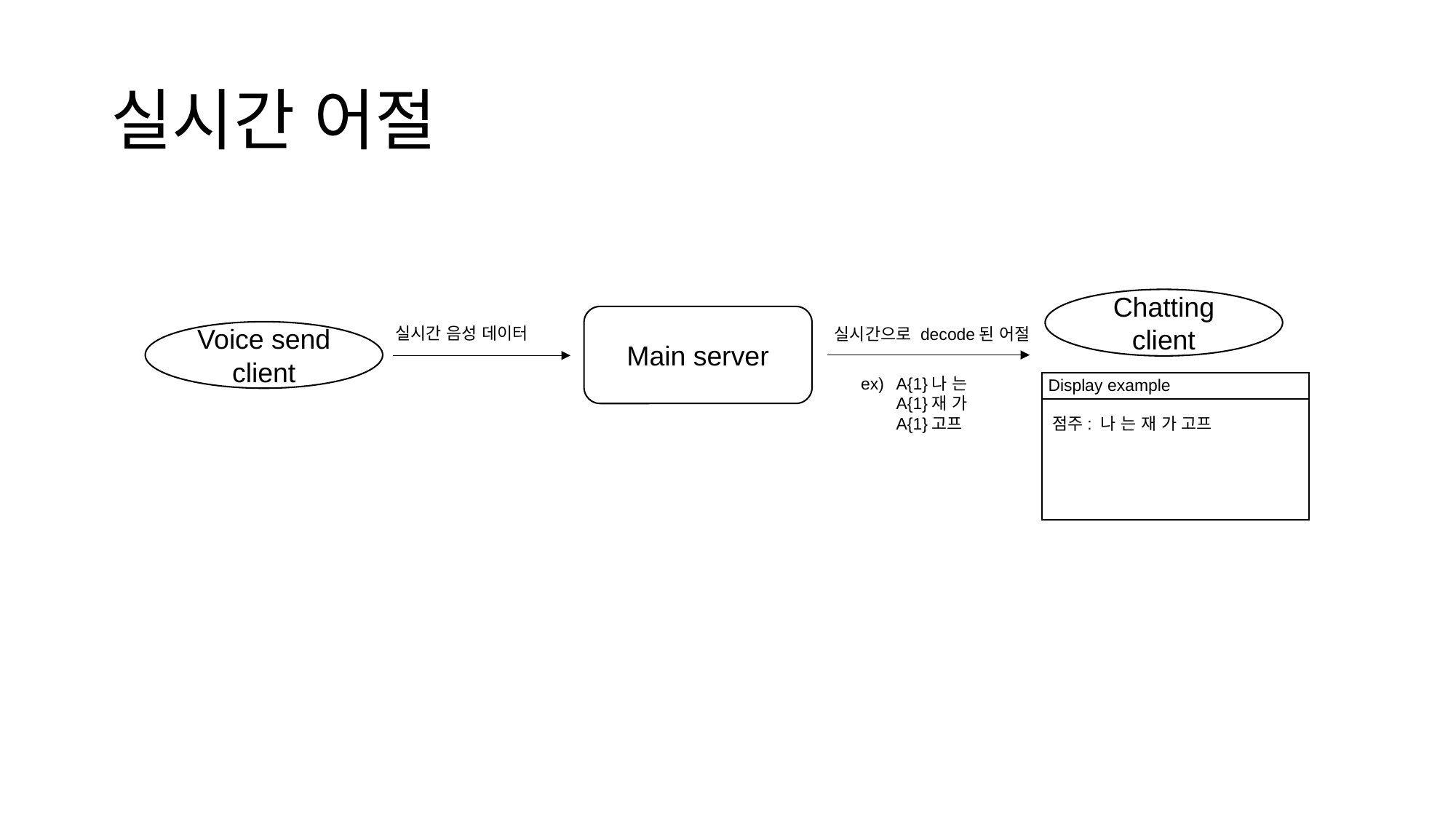

# 실시간 어절
Chatting
client
Main server
실시간 음성 데이터
실시간으로 decode된 어절
Voice send client
ex)
A{1}나 는
A{1}재 가
A{1}고프
Display example

점주: 나 는 재 가 고프